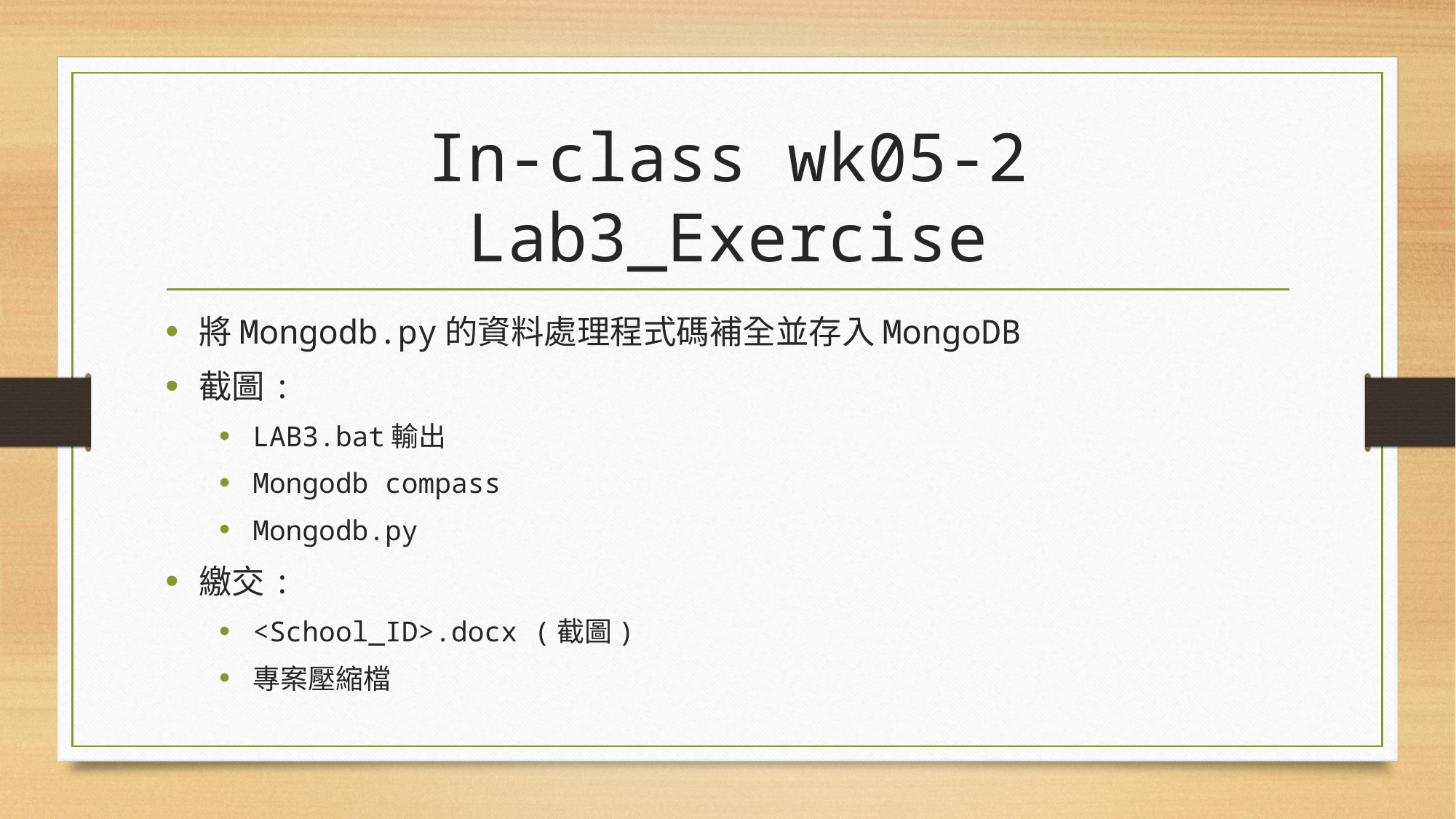

# In-class wk05-2 Lab3_Exercise
將Mongodb.py的資料處理程式碼補全並存入MongoDB
截圖:
LAB3.bat輸出
Mongodb compass
Mongodb.py
繳交:
<School_ID>.docx (截圖)
專案壓縮檔